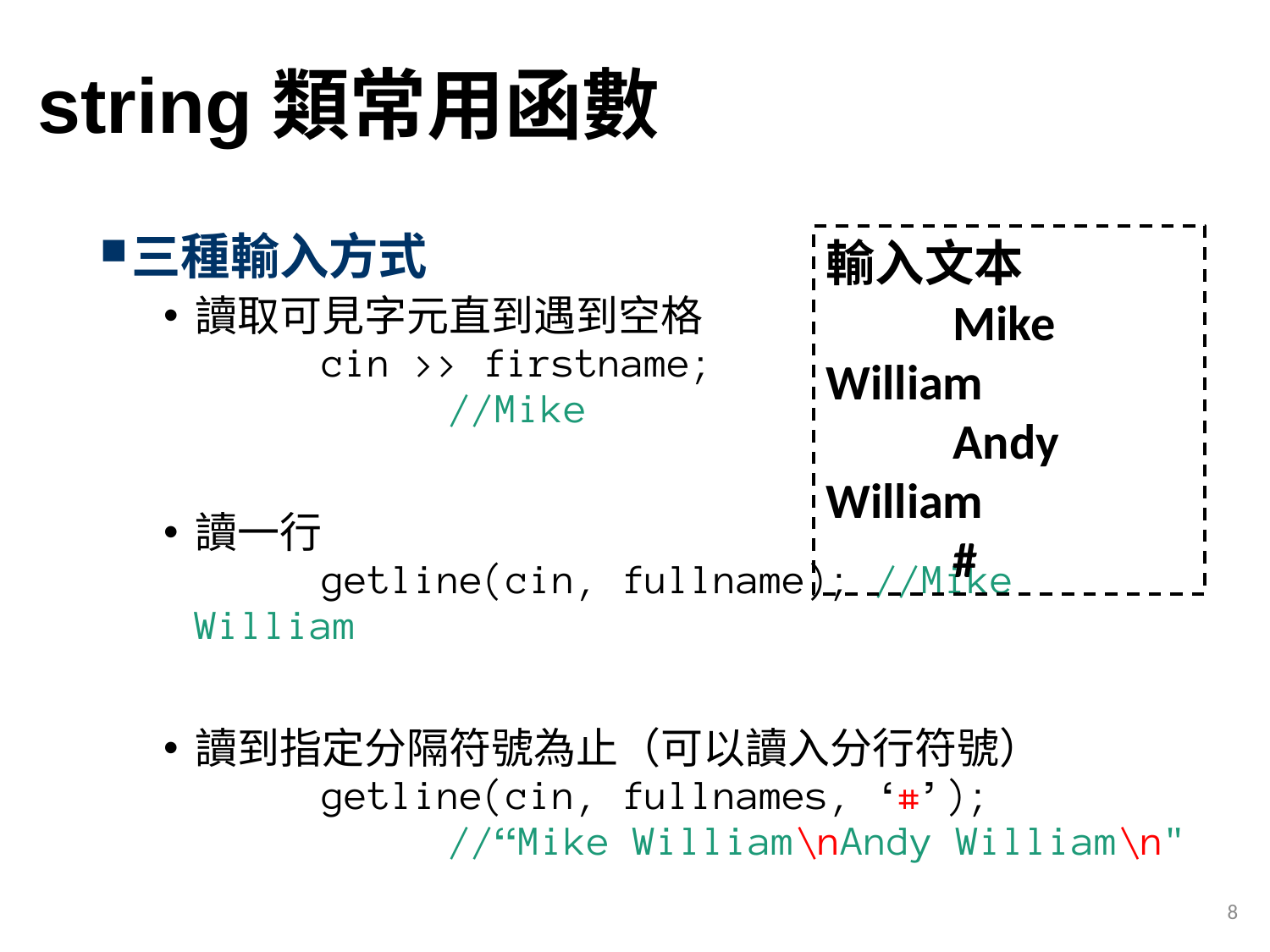

# string類常用函數
輸入文本
	Mike William
	Andy William
	#
三種輸入方式
讀取可見字元直到遇到空格
	cin >> firstname;
		//Mike

讀一行
	getline(cin, fullname); //Mike William

讀到指定分隔符號為止（可以讀入分行符號）
	getline(cin, fullnames, ‘#’);
		//“Mike William\nAndy William\n"

8